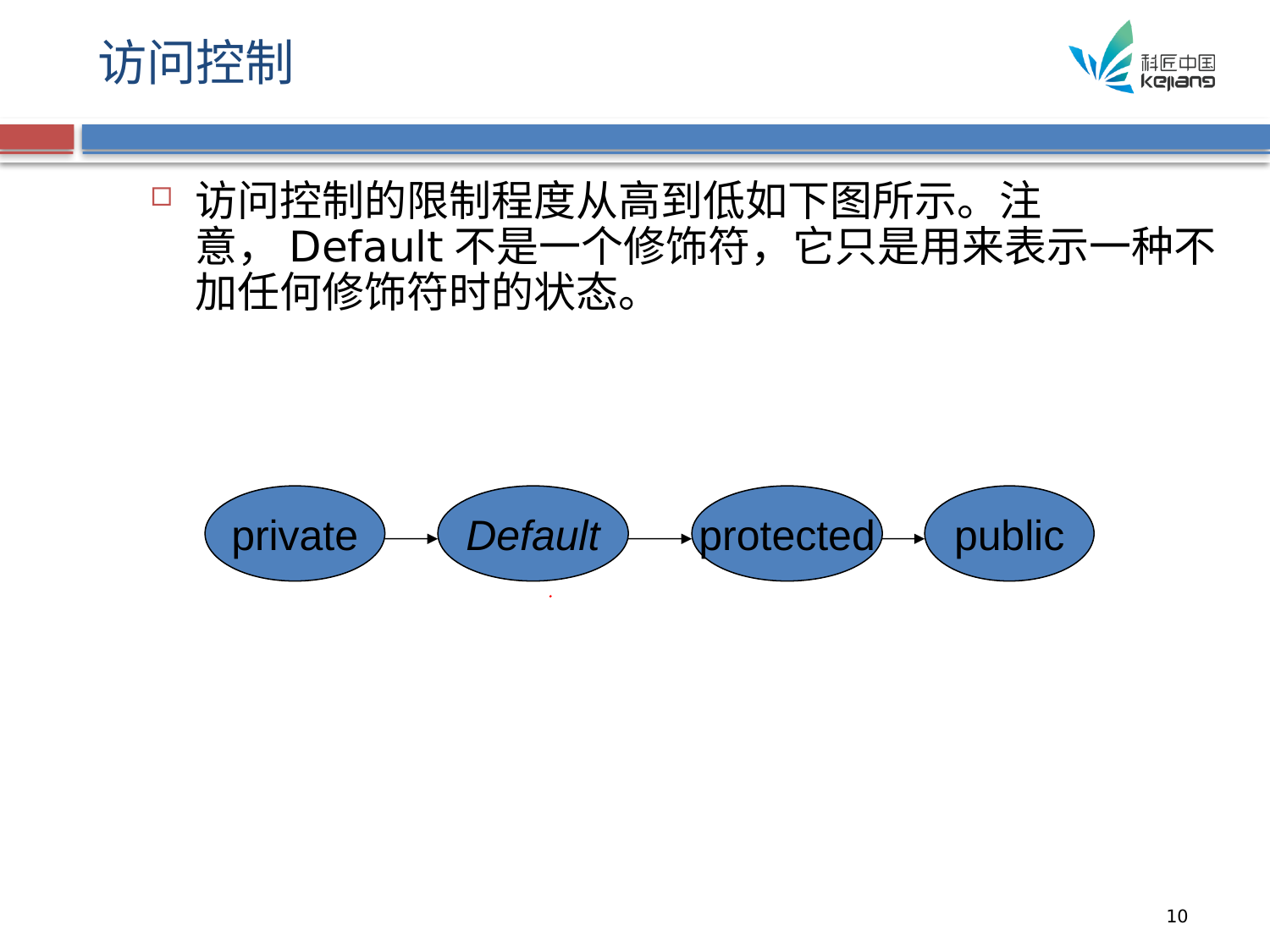

# 访问控制
访问控制的限制程度从高到低如下图所示。注意，Default不是一个修饰符，它只是用来表示一种不加任何修饰符时的状态。
private
Default
protected
public

10